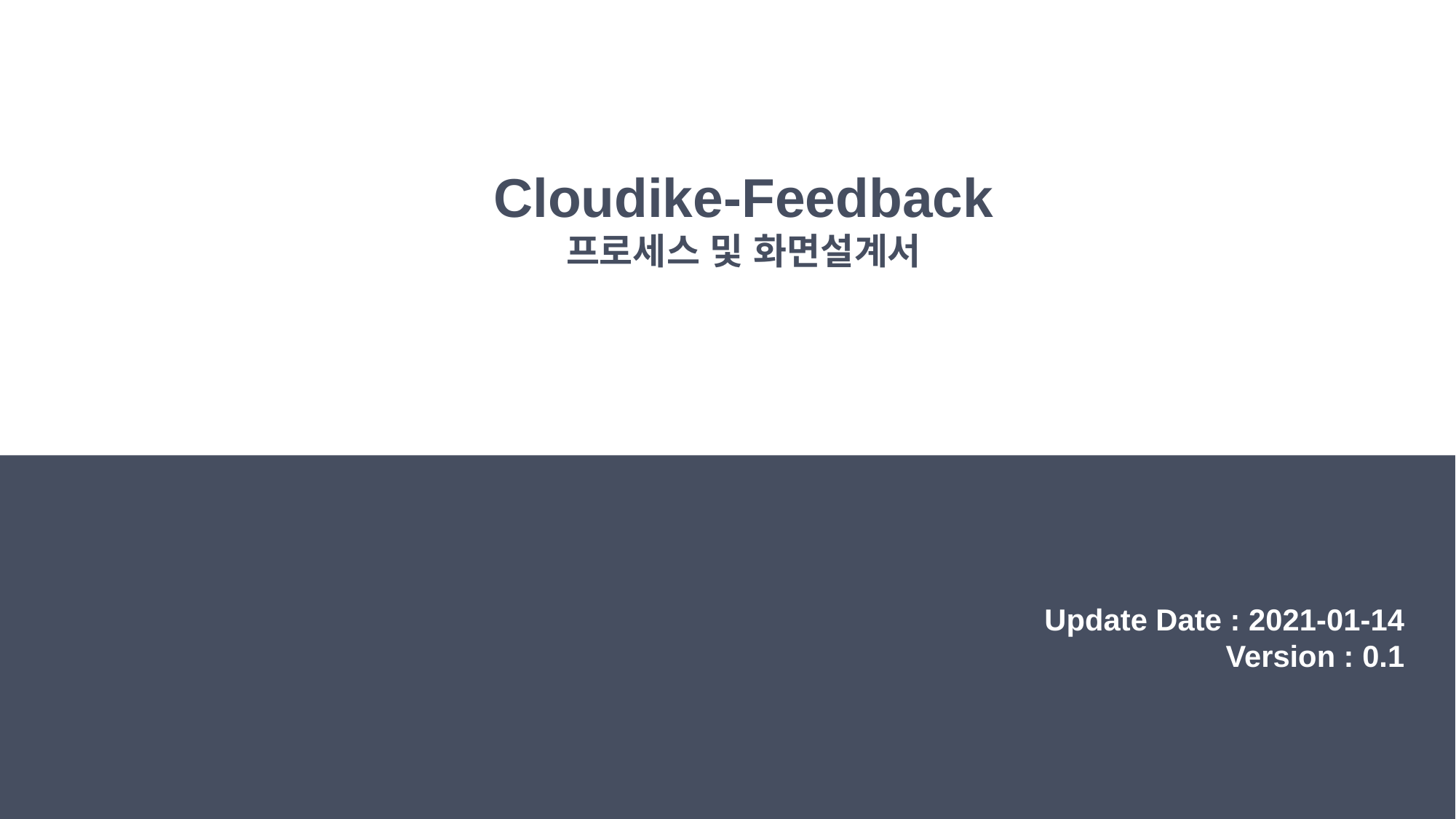

Cloudike-Feedback
프로세스 및 화면설계서

Update Date : 2021-01-14
Version : 0.1